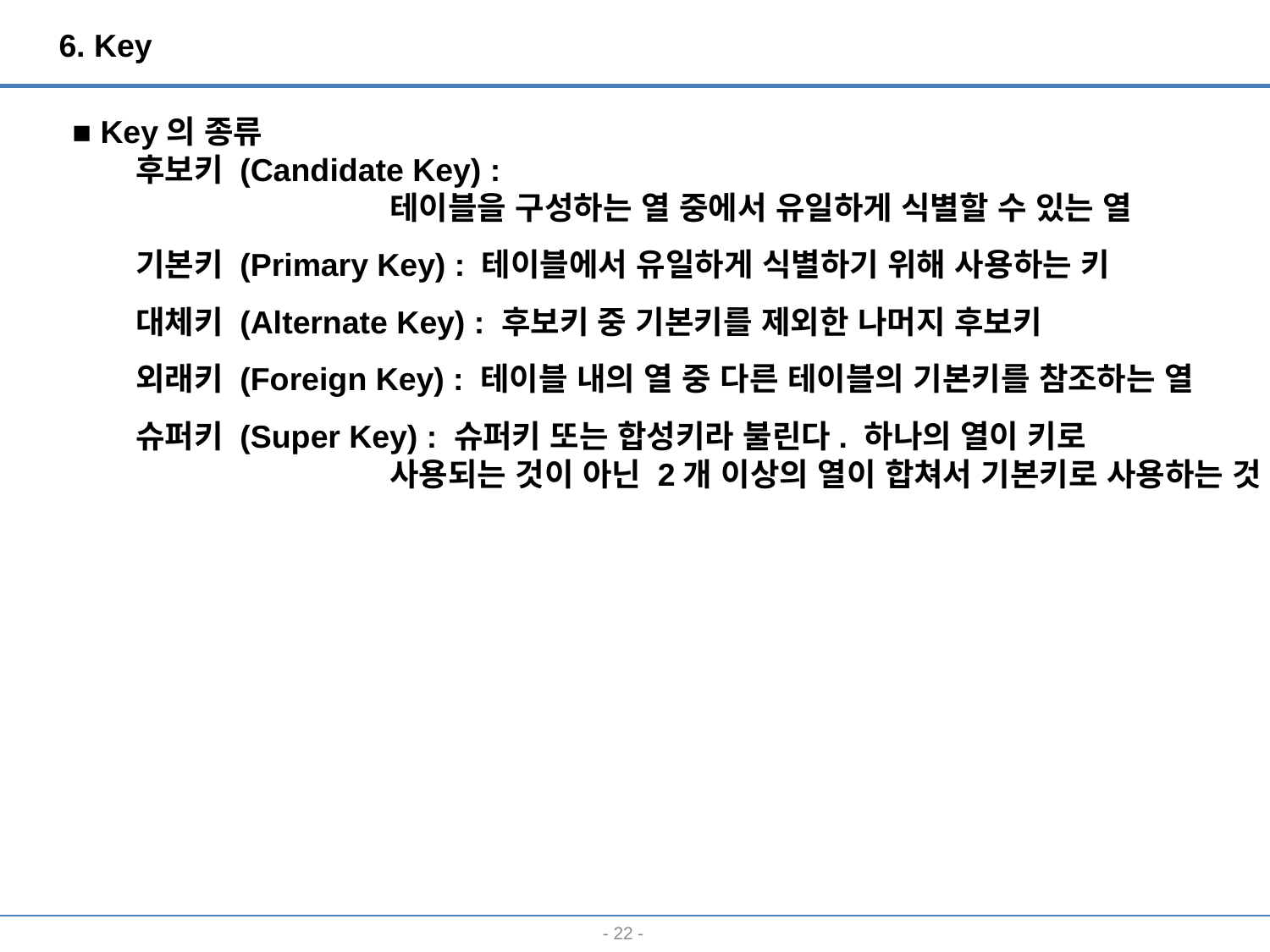

6. Key
■ Key의 종류
후보키 (Candidate Key) :
		테이블을 구성하는 열 중에서 유일하게 식별할 수 있는 열
기본키 (Primary Key) : 테이블에서 유일하게 식별하기 위해 사용하는 키
대체키 (Alternate Key) : 후보키 중 기본키를 제외한 나머지 후보키
외래키 (Foreign Key) : 테이블 내의 열 중 다른 테이블의 기본키를 참조하는 열
슈퍼키 (Super Key) : 슈퍼키 또는 합성키라 불린다. 하나의 열이 키로
		사용되는 것이 아닌 2개 이상의 열이 합쳐서 기본키로 사용하는 것

- 22 -